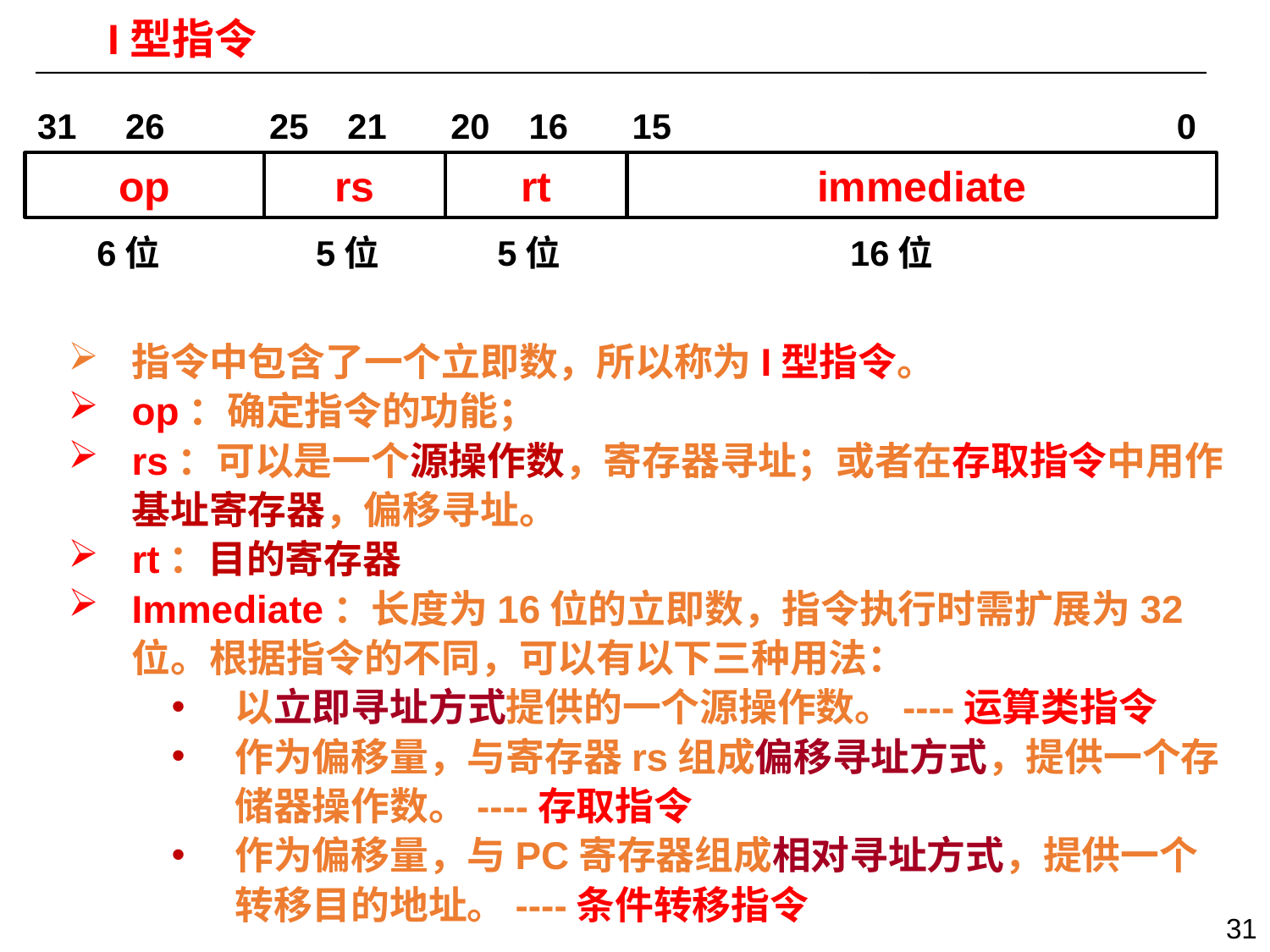

# I型指令
31     26
25    21
20    16
15

0
op
rs
rt
immediate
6位
5位
5位

16位

指令中包含了一个立即数，所以称为I型指令。
op：确定指令的功能；
rs：可以是一个源操作数，寄存器寻址；或者在存取指令中用作基址寄存器，偏移寻址。
rt：目的寄存器
Immediate：长度为16位的立即数，指令执行时需扩展为32位。根据指令的不同，可以有以下三种用法：
以立即寻址方式提供的一个源操作数。----运算类指令
作为偏移量，与寄存器rs组成偏移寻址方式，提供一个存储器操作数。----存取指令
作为偏移量，与PC寄存器组成相对寻址方式，提供一个转移目的地址。----条件转移指令